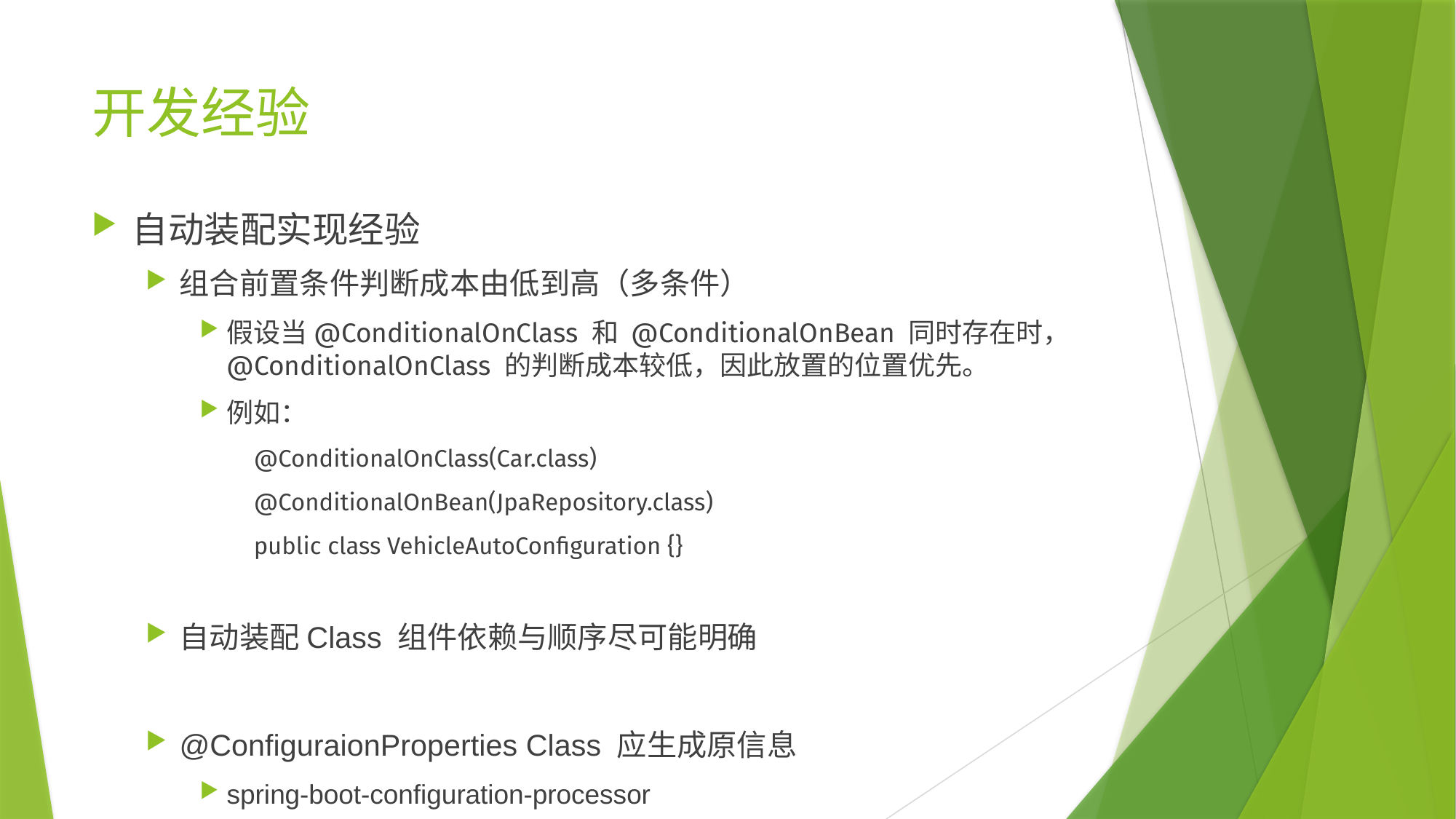

# 开发经验
自动装配实现经验
组合前置条件判断成本由低到高（多条件）
假设当@ConditionalOnClass 和 @ConditionalOnBean 同时存在时，@ConditionalOnClass 的判断成本较低，因此放置的位置优先。
例如：
@ConditionalOnClass(Car.class)
@ConditionalOnBean(JpaRepository.class)
public class VehicleAutoConfiguration {}

自动装配Class 组件依赖与顺序尽可能明确

@ConfiguraionProperties Class 应生成原信息
spring-boot-configuration-processor